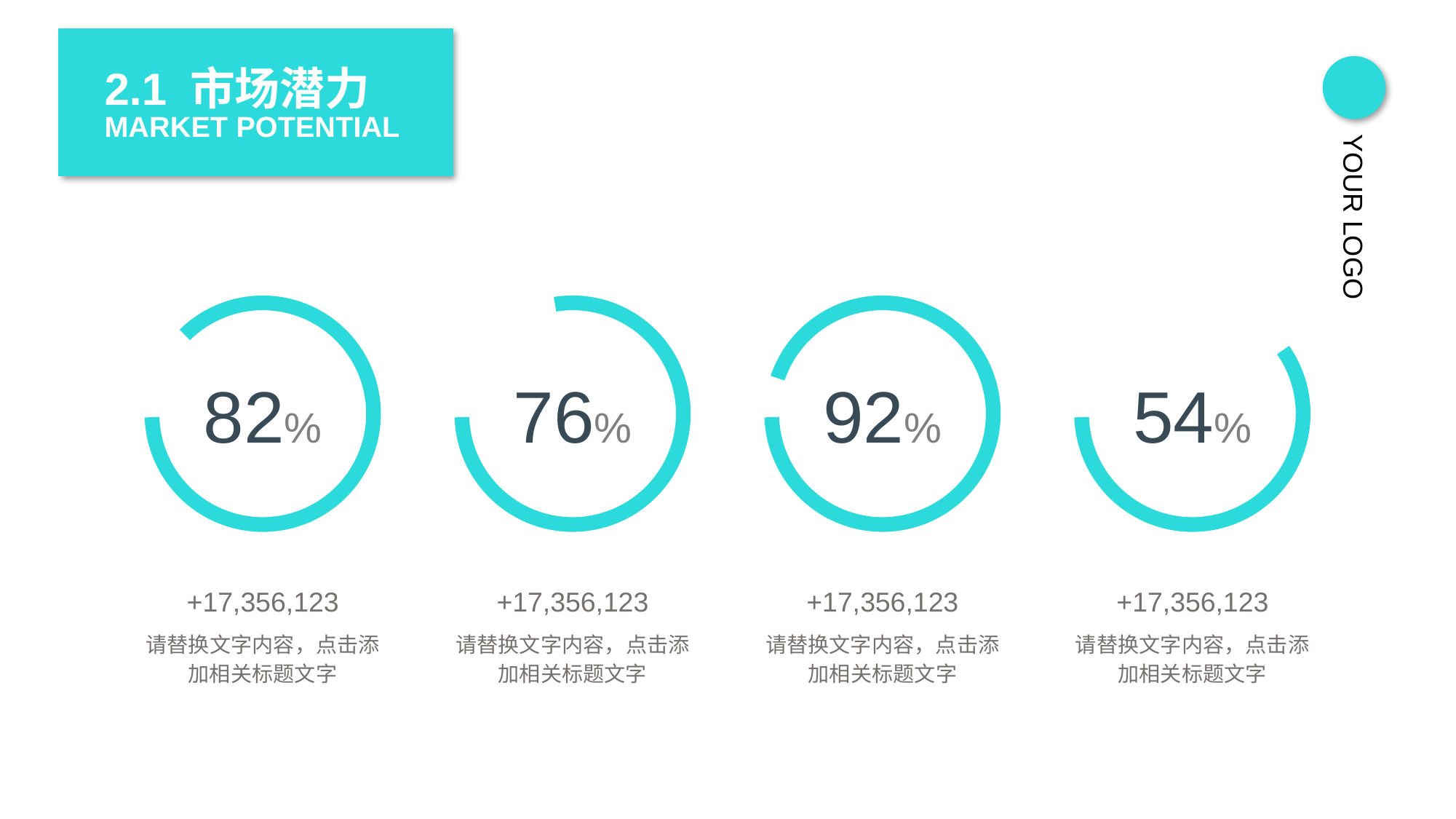

2.1 市场潜力
MARKET POTENTIAL

YOUR LOGO

82%
76%
92%
54%
+17,356,123
+17,356,123
+17,356,123
+17,356,123
请替换文字内容，点击添加相关标题文字
请替换文字内容，点击添加相关标题文字
请替换文字内容，点击添加相关标题文字
请替换文字内容，点击添加相关标题文字